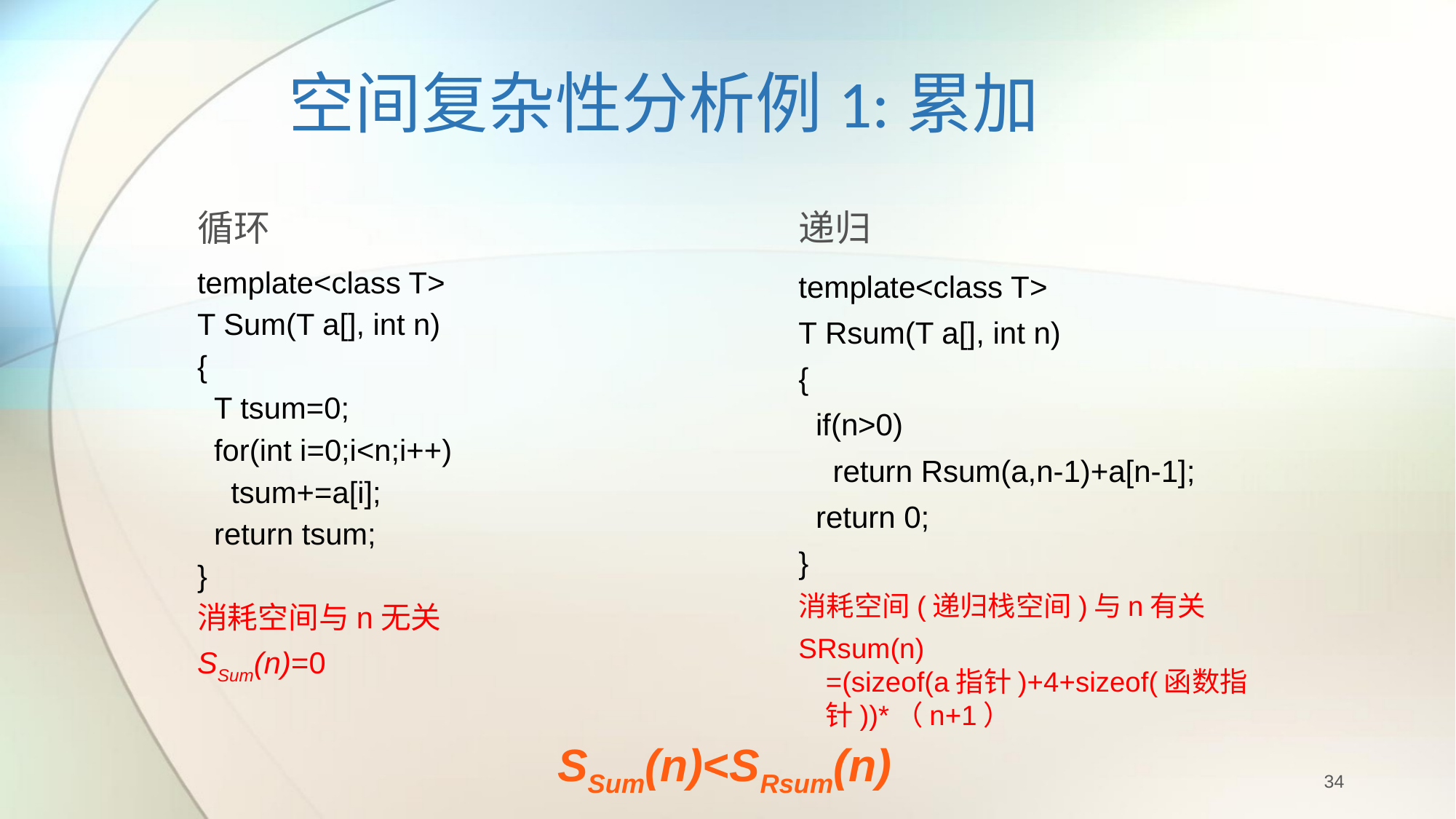

# 空间复杂性分析例1:累加
循环
递归
template<class T>
T Sum(T a[], int n)
{
  T tsum=0;
  for(int i=0;i<n;i++)
    tsum+=a[i];
  return tsum;
}
消耗空间与n无关
SSum(n)=0
template<class T>
T Rsum(T a[], int n)
{
  if(n>0)
    return Rsum(a,n-1)+a[n-1];
  return 0;
}
消耗空间(递归栈空间)与n有关
SRsum(n)
=(sizeof(a指针)+4+sizeof(函数指针))*（n+1）

SSum(n)<SRsum(n)
34